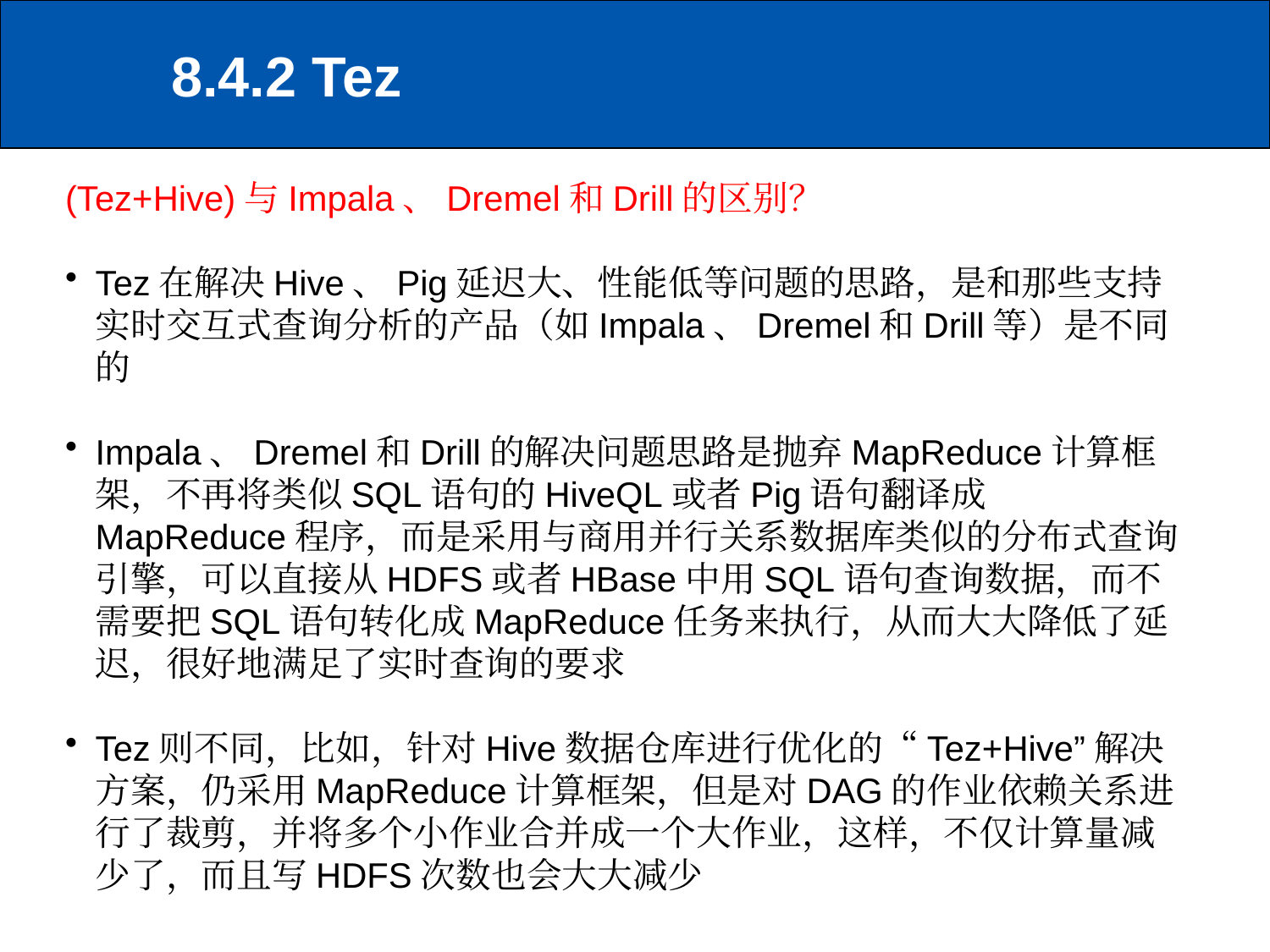

8.4.2 Tez
(Tez+Hive)与Impala、Dremel和Drill的区别？

Tez在解决Hive、Pig延迟大、性能低等问题的思路，是和那些支持实时交互式查询分析的产品（如Impala、Dremel和Drill等）是不同的

Impala、Dremel和Drill的解决问题思路是抛弃MapReduce计算框架，不再将类似SQL语句的HiveQL或者Pig语句翻译成MapReduce程序，而是采用与商用并行关系数据库类似的分布式查询引擎，可以直接从HDFS或者HBase中用SQL语句查询数据，而不需要把SQL语句转化成MapReduce任务来执行，从而大大降低了延迟，很好地满足了实时查询的要求

Tez则不同，比如，针对Hive数据仓库进行优化的“Tez+Hive”解决方案，仍采用MapReduce计算框架，但是对DAG的作业依赖关系进行了裁剪，并将多个小作业合并成一个大作业，这样，不仅计算量减少了，而且写HDFS次数也会大大减少